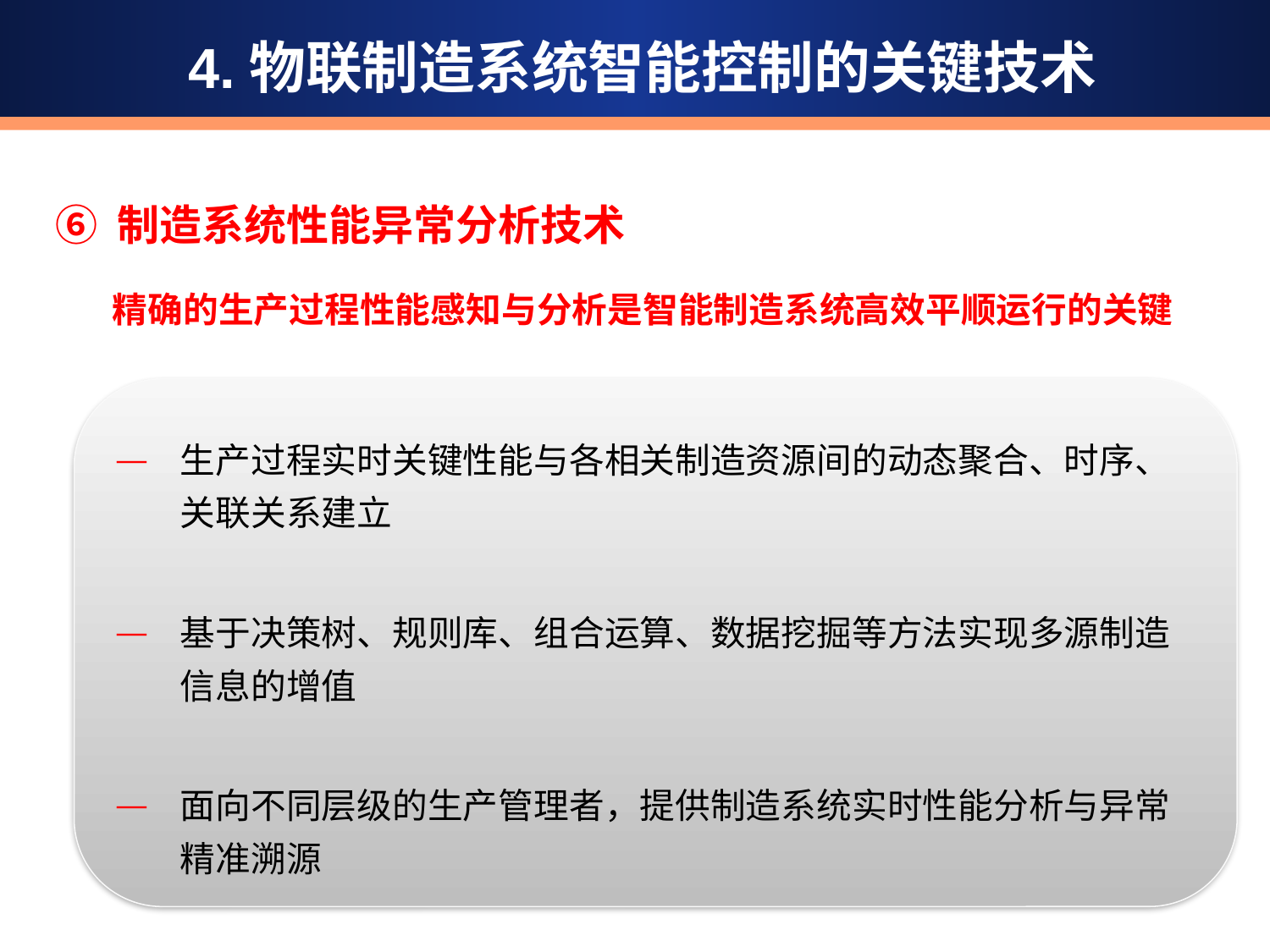

4.物联制造系统智能控制的关键技术
⑥ 制造系统性能异常分析技术
精确的生产过程性能感知与分析是智能制造系统高效平顺运行的关键

生产过程实时关键性能与各相关制造资源间的动态聚合、时序、关联关系建立

基于决策树、规则库、组合运算、数据挖掘等方法实现多源制造信息的增值

面向不同层级的生产管理者，提供制造系统实时性能分析与异常精准溯源